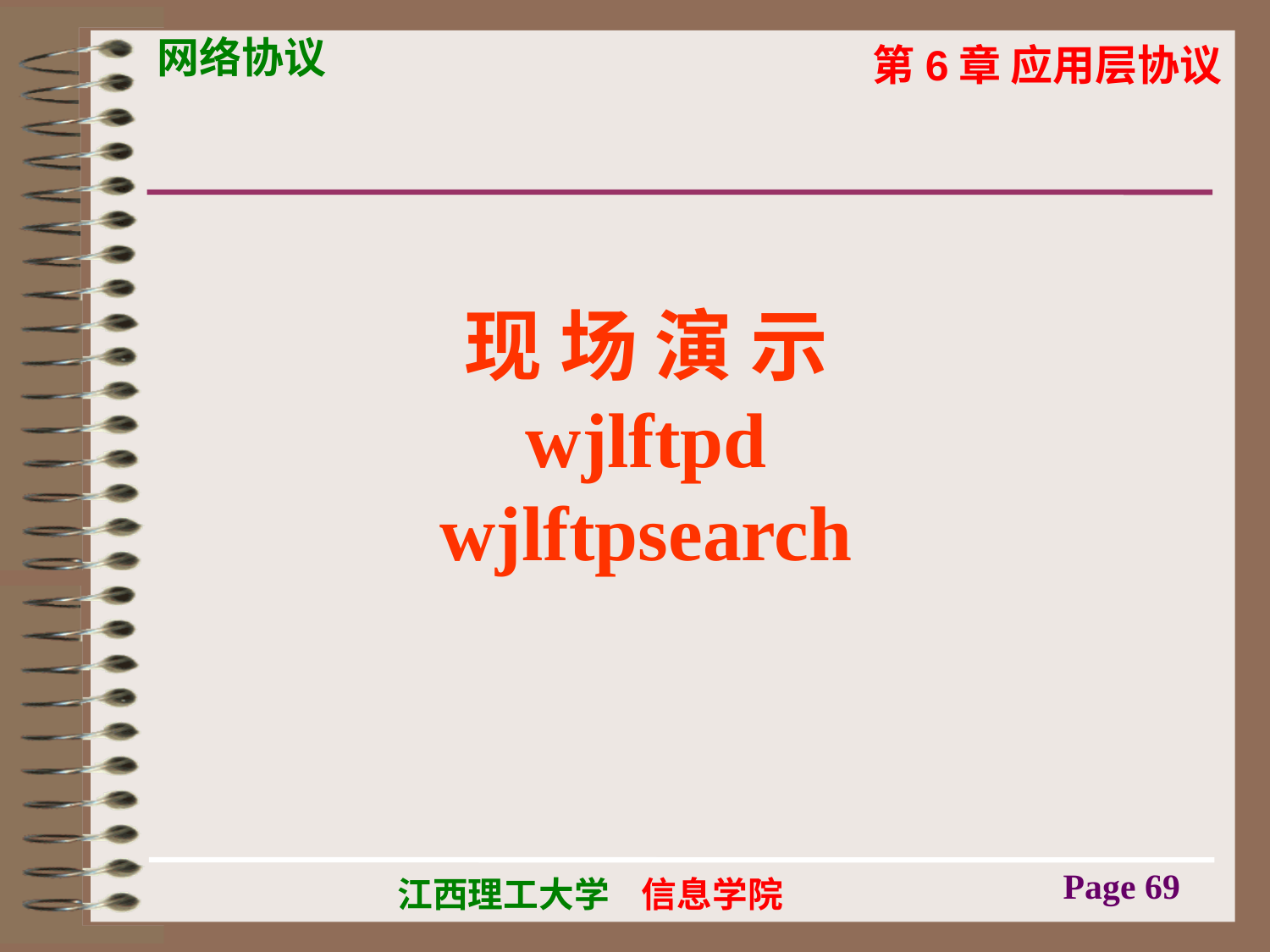

# 现 场 演 示 wjlftpd wjlftpsearch
Page 69